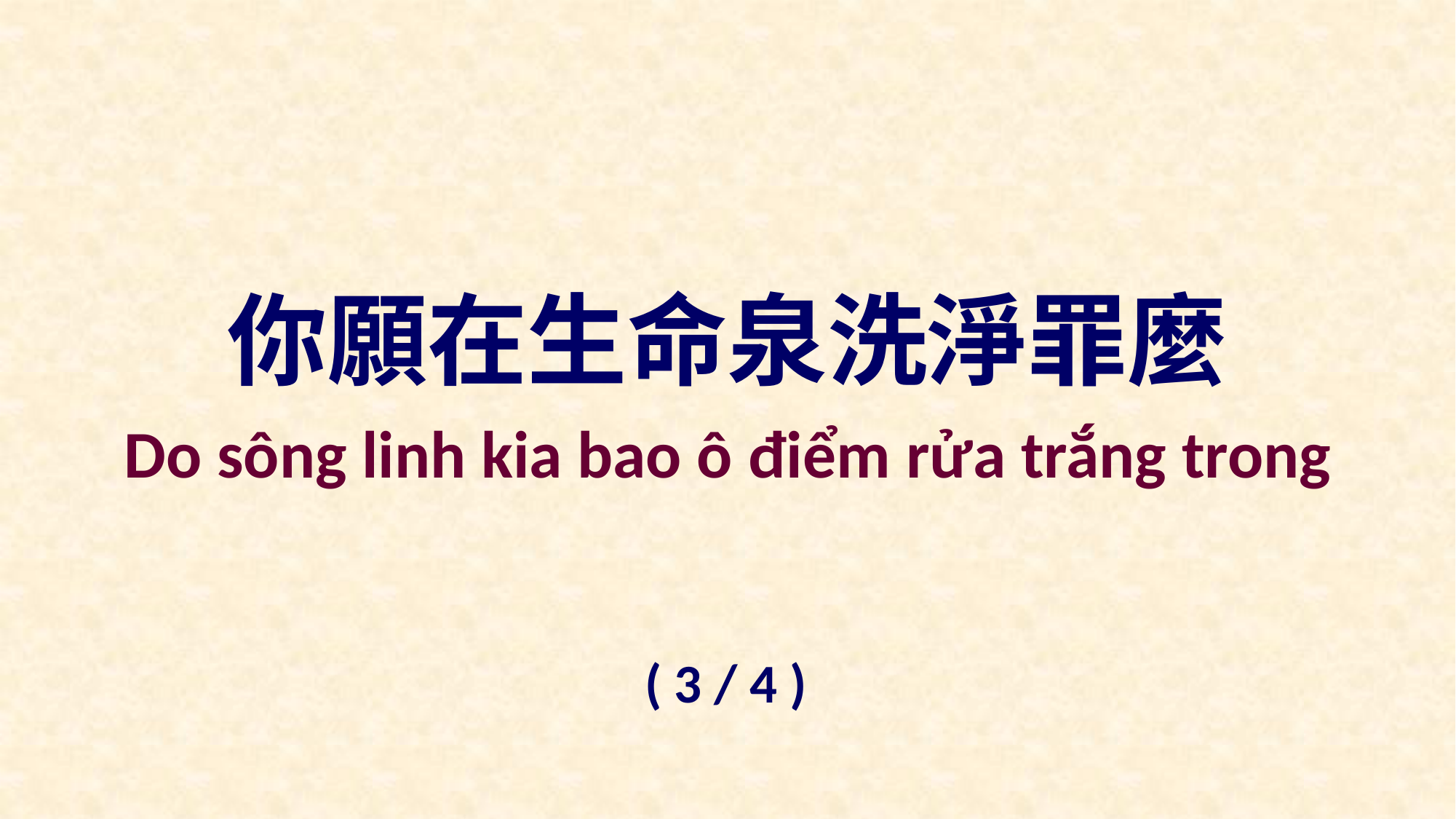

你願在生命泉洗淨罪麼
Do sông linh kia bao ô điểm rửa trắng trong
( 3 / 4 )